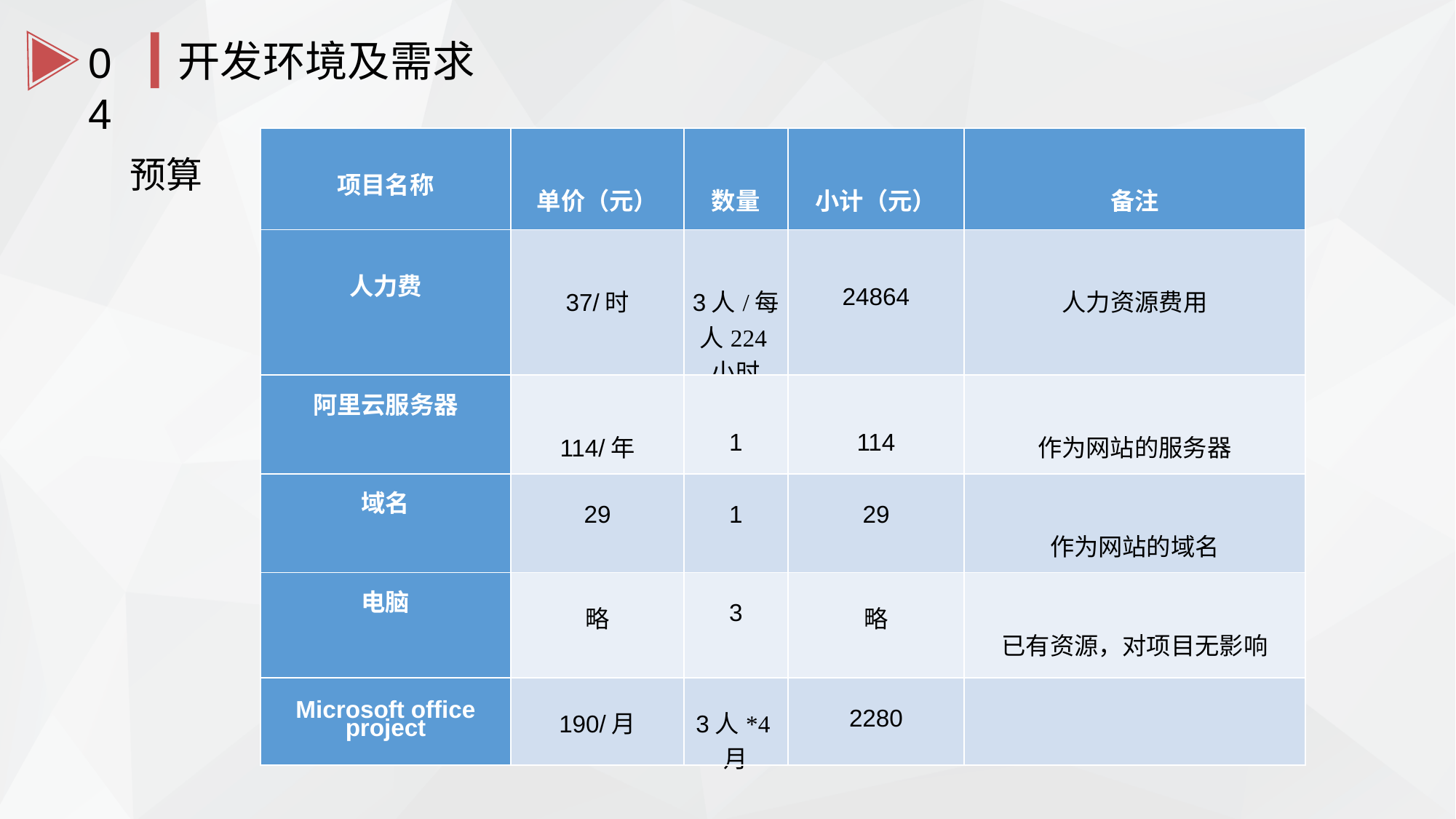

开发环境及需求
04

| 项目名称 | 单价（元） | 数量 | 小计（元） | 备注 |
| --- | --- | --- | --- | --- |
| 人力费 | 37/时 | 3人/每人224小时 | 24864 | 人力资源费用 |
| 阿里云服务器 | 114/年 | 1 | 114 | 作为网站的服务器 |
| 域名 | 29 | 1 | 29 | 作为网站的域名 |
| 电脑 | 略 | 3 | 略 | 已有资源，对项目无影响 |
| Microsoft office project | 190/月 | 3人\*4月 | 2280 |  |
预算